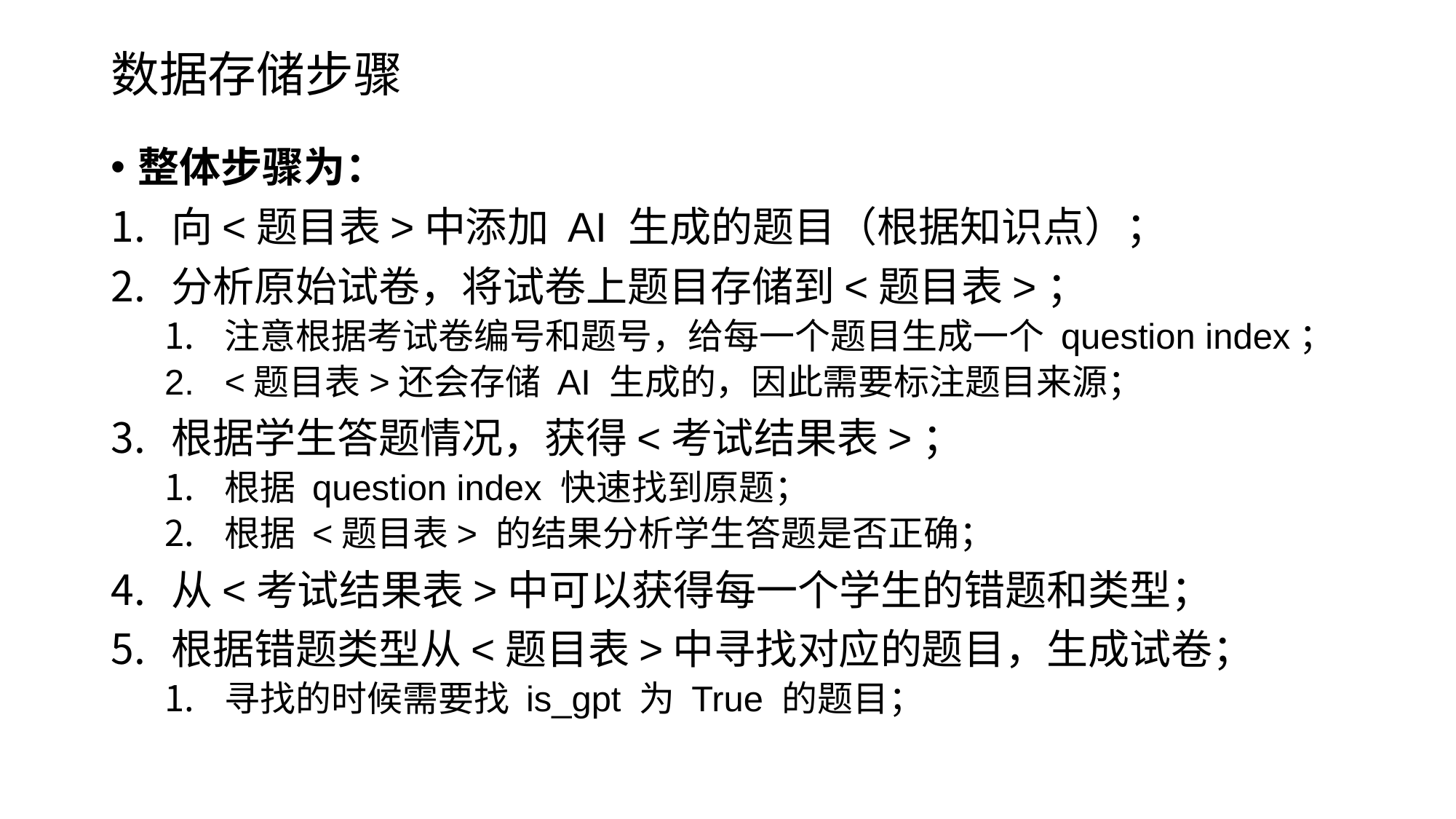

# 数据存储步骤
整体步骤为：
向<题目表>中添加 AI 生成的题目（根据知识点）；
分析原始试卷，将试卷上题目存储到<题目表>；
注意根据考试卷编号和题号，给每一个题目生成一个 question index；
<题目表>还会存储 AI 生成的，因此需要标注题目来源；
根据学生答题情况，获得<考试结果表>；
根据 question index 快速找到原题；
根据 <题目表> 的结果分析学生答题是否正确；
从<考试结果表>中可以获得每一个学生的错题和类型；
根据错题类型从<题目表>中寻找对应的题目，生成试卷；
寻找的时候需要找 is_gpt 为 True 的题目；